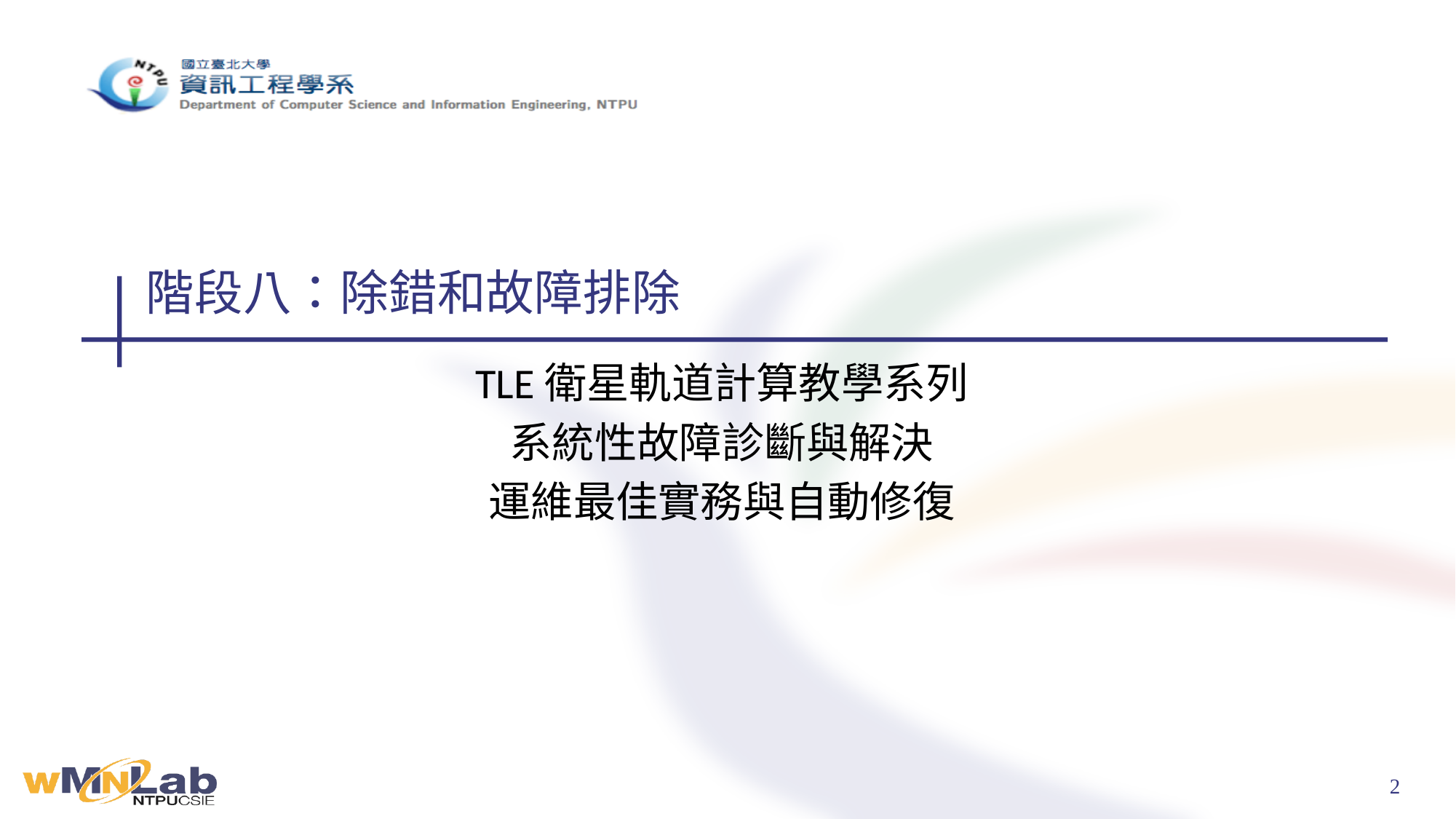

# 階段八：除錯和故障排除
TLE衛星軌道計算教學系列
系統性故障診斷與解決
運維最佳實務與自動修復